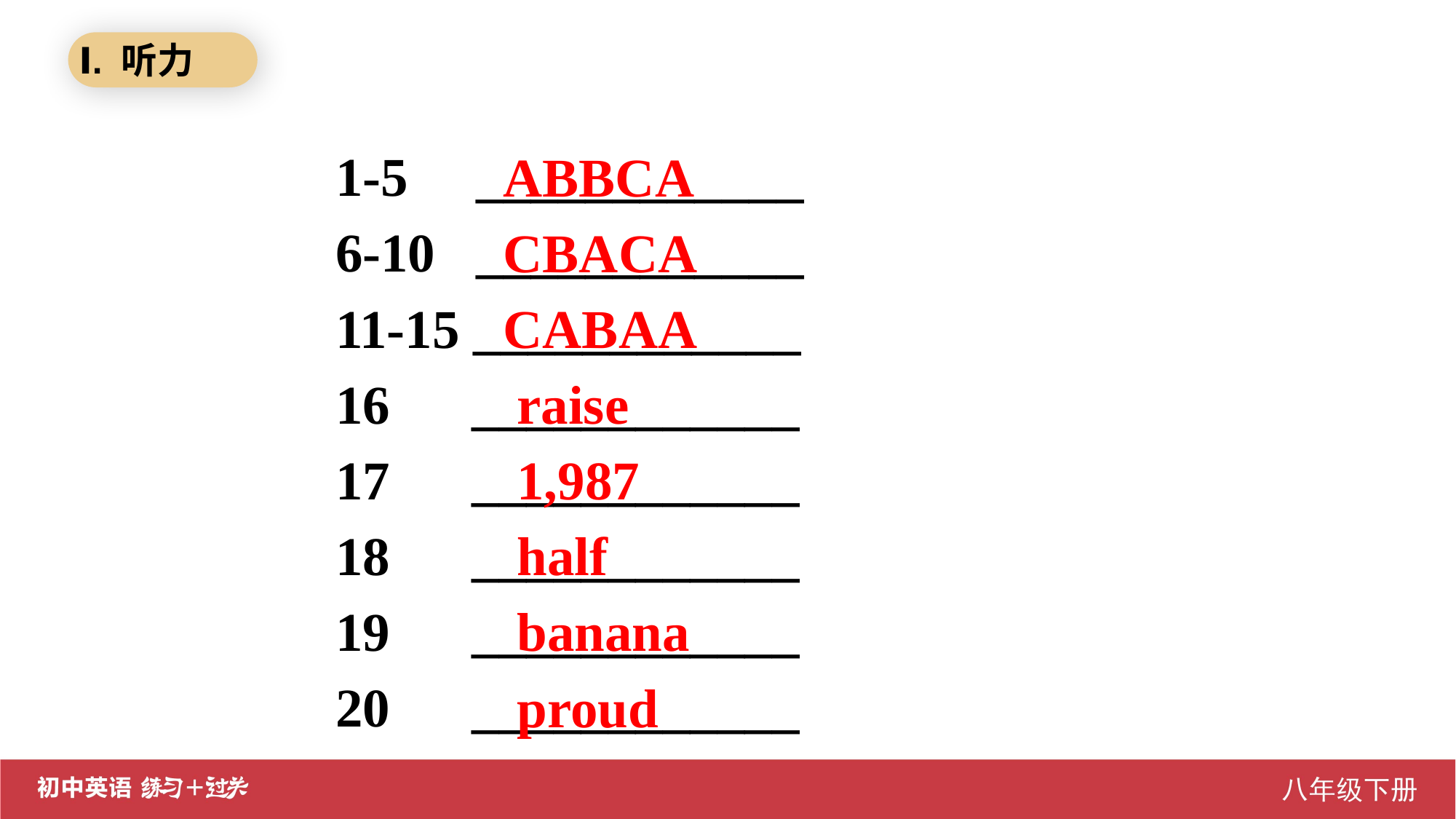

Ⅰ. 听力
1-5     ____________
6-10   ____________
11-15 ____________
16      ____________
17      ____________
18      ____________
19      ____________
20      ____________
 ABBCA
 CBACA
 CABAA
  raise
  1,987
  half
  banana
  proud